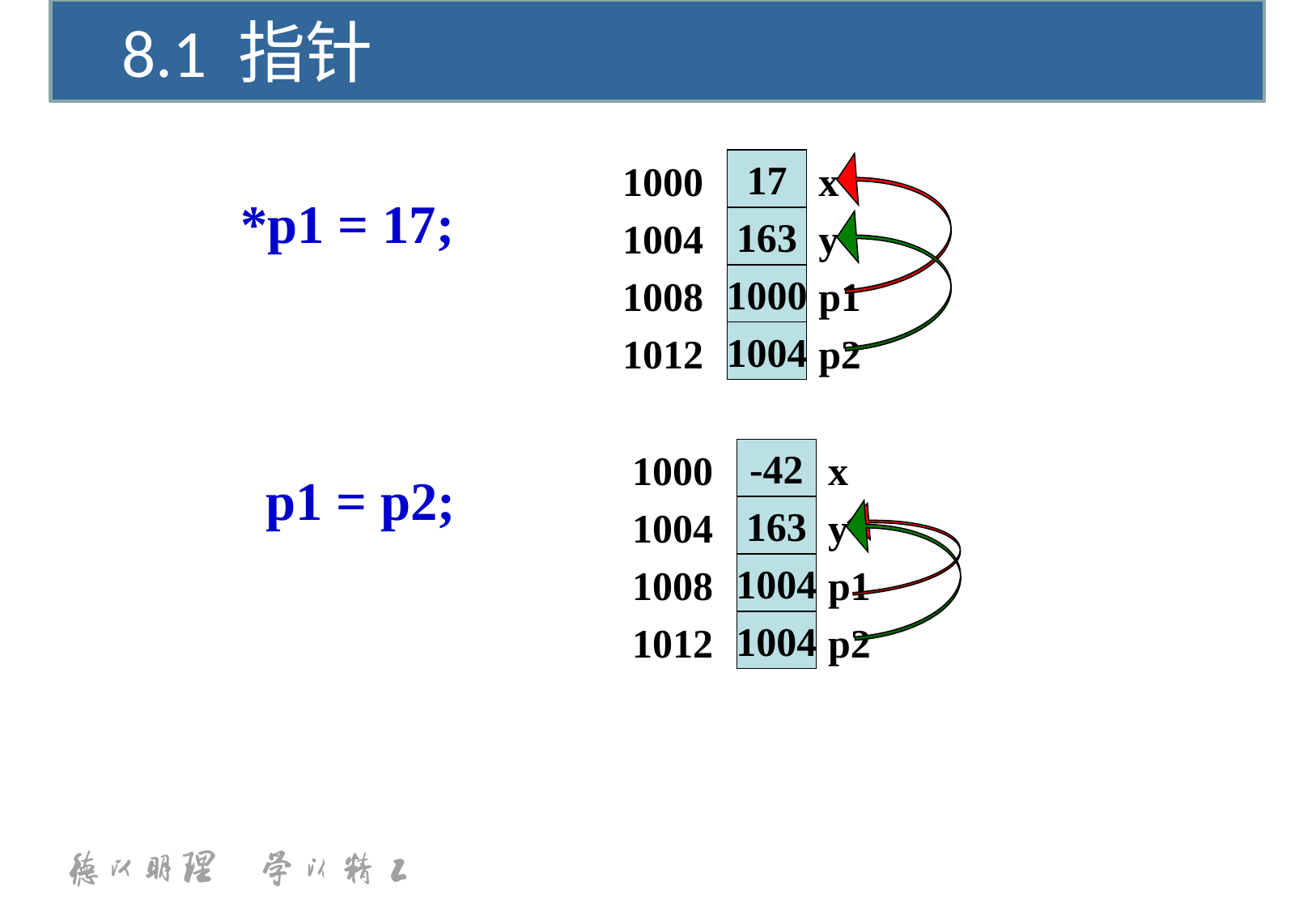

8.1 指针

1000
17
x
163
1004
y
1008
1000
p1
1012
1004
p2
*p1 = 17;

1000
-42
x
163
1004
y
1008
1004
p1
1012
1004
p2
p1 = p2;

35